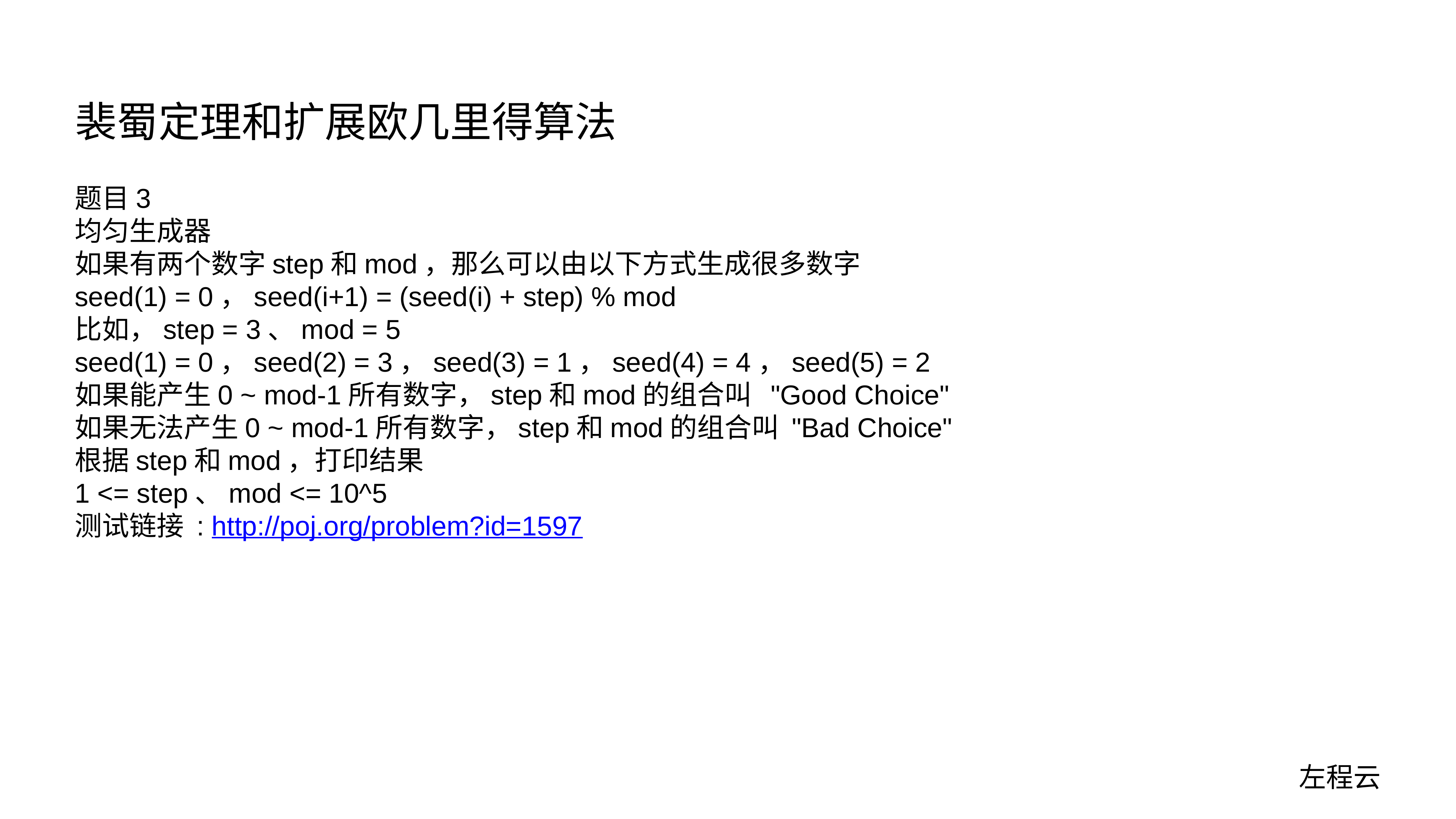

# 裴蜀定理和扩展欧几里得算法
题目3
均匀生成器
如果有两个数字step和mod，那么可以由以下方式生成很多数字
seed(1) = 0，seed(i+1) = (seed(i) + step) % mod
比如，step = 3、mod = 5
seed(1) = 0，seed(2) = 3，seed(3) = 1，seed(4) = 4，seed(5) = 2
如果能产生0 ~ mod-1所有数字，step和mod的组合叫  "Good Choice"
如果无法产生0 ~ mod-1所有数字，step和mod的组合叫 "Bad Choice"
根据step和mod，打印结果
1 <= step、mod <= 10^5
测试链接 : http://poj.org/problem?id=1597
左程云